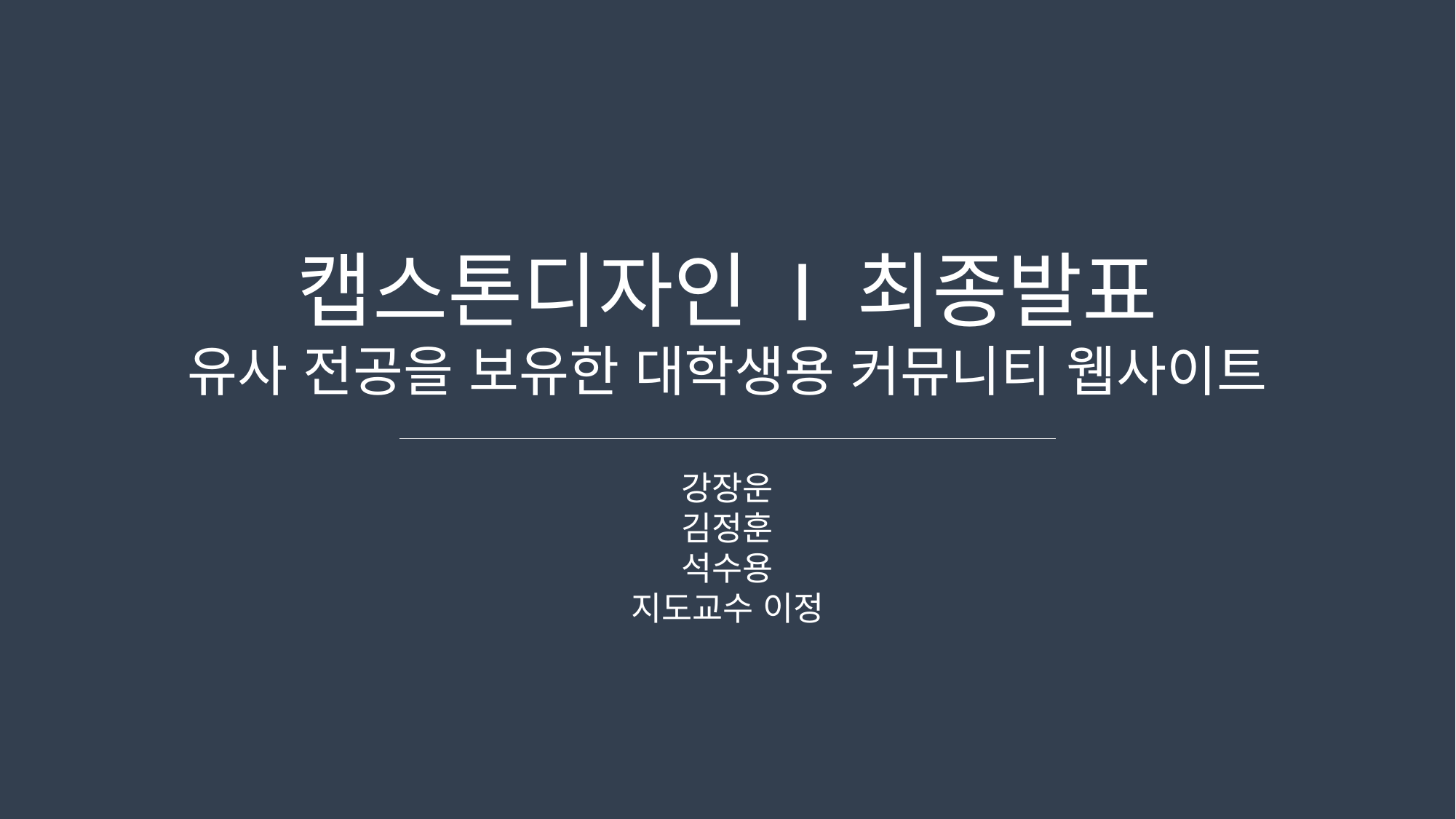

캡스톤디자인 I 최종발표
유사 전공을 보유한 대학생용 커뮤니티 웹사이트
강장운
김정훈
석수용
지도교수 이정